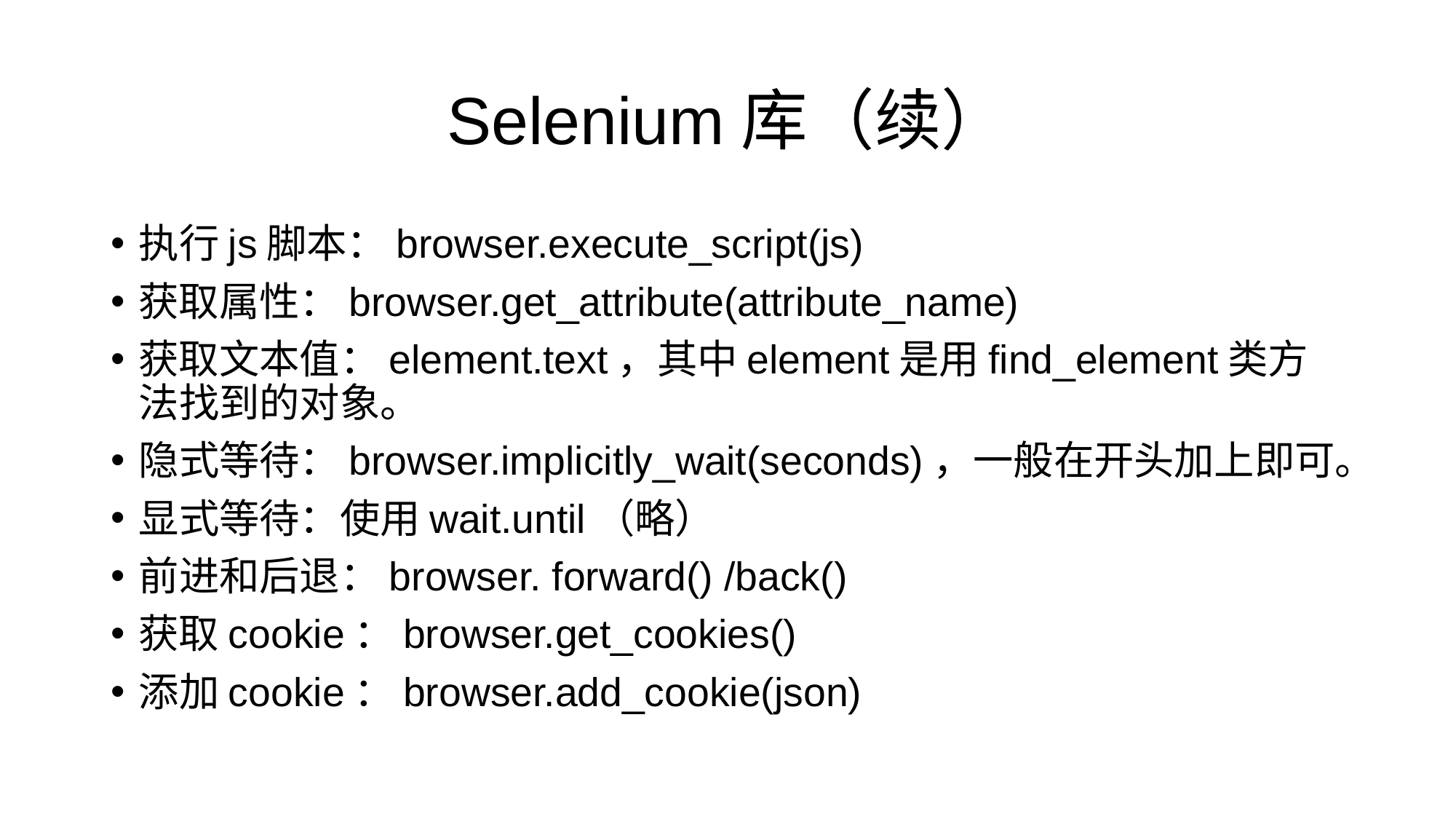

# Selenium库（续）
执行js脚本：browser.execute_script(js)
获取属性：browser.get_attribute(attribute_name)
获取文本值：element.text，其中element是用find_element类方法找到的对象。
隐式等待：browser.implicitly_wait(seconds)，一般在开头加上即可。
显式等待：使用wait.until（略）
前进和后退：browser. forward() /back()
获取cookie：browser.get_cookies()
添加cookie：browser.add_cookie(json)